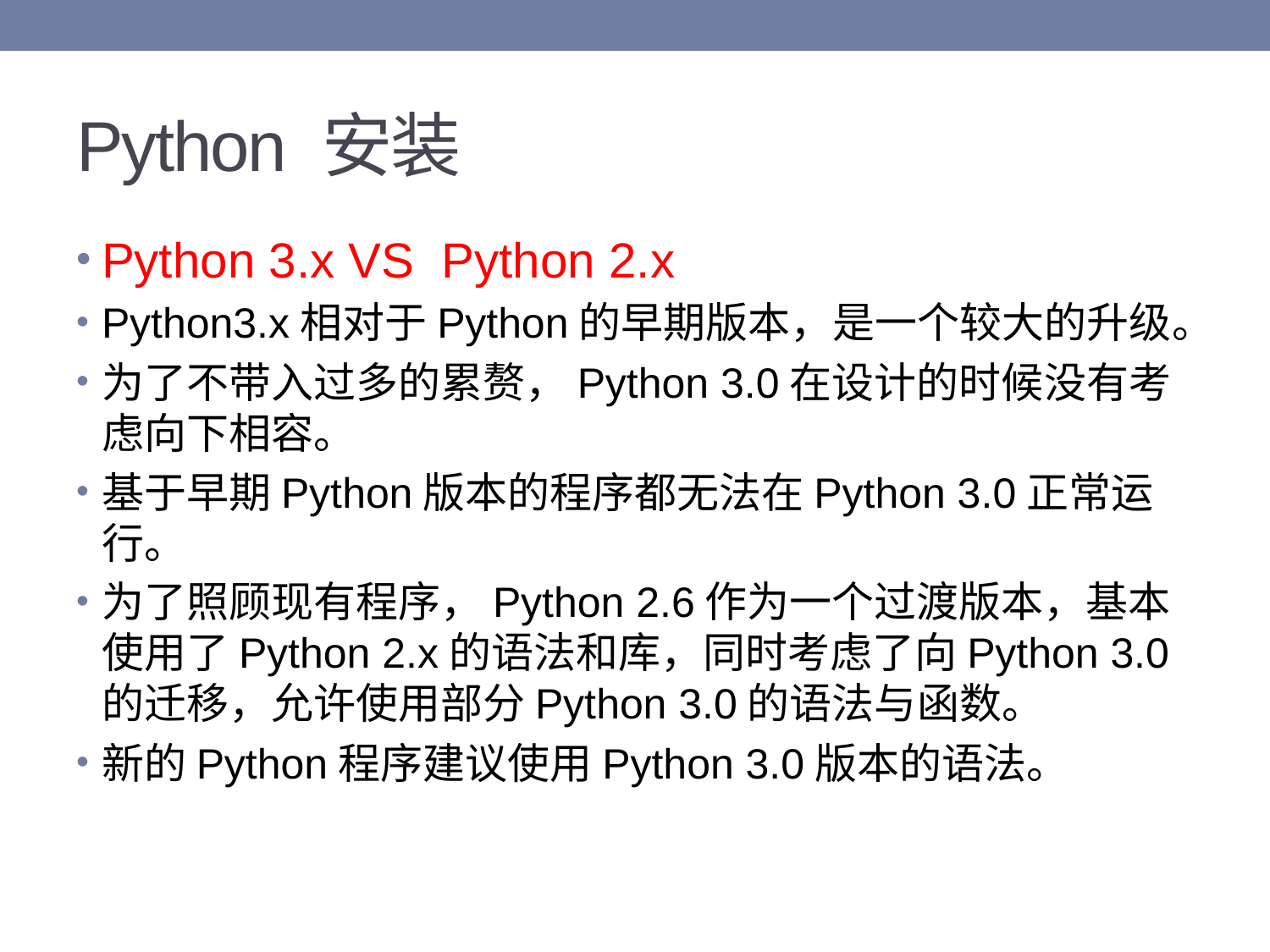

# Python 安装
Python 3.x VS  Python 2.x
Python3.x相对于Python的早期版本，是一个较大的升级。
为了不带入过多的累赘，Python 3.0在设计的时候没有考虑向下相容。
基于早期Python版本的程序都无法在Python 3.0正常运行。
为了照顾现有程序，Python 2.6作为一个过渡版本，基本使用了Python 2.x的语法和库，同时考虑了向Python 3.0的迁移，允许使用部分Python 3.0的语法与函数。
新的Python程序建议使用Python 3.0版本的语法。